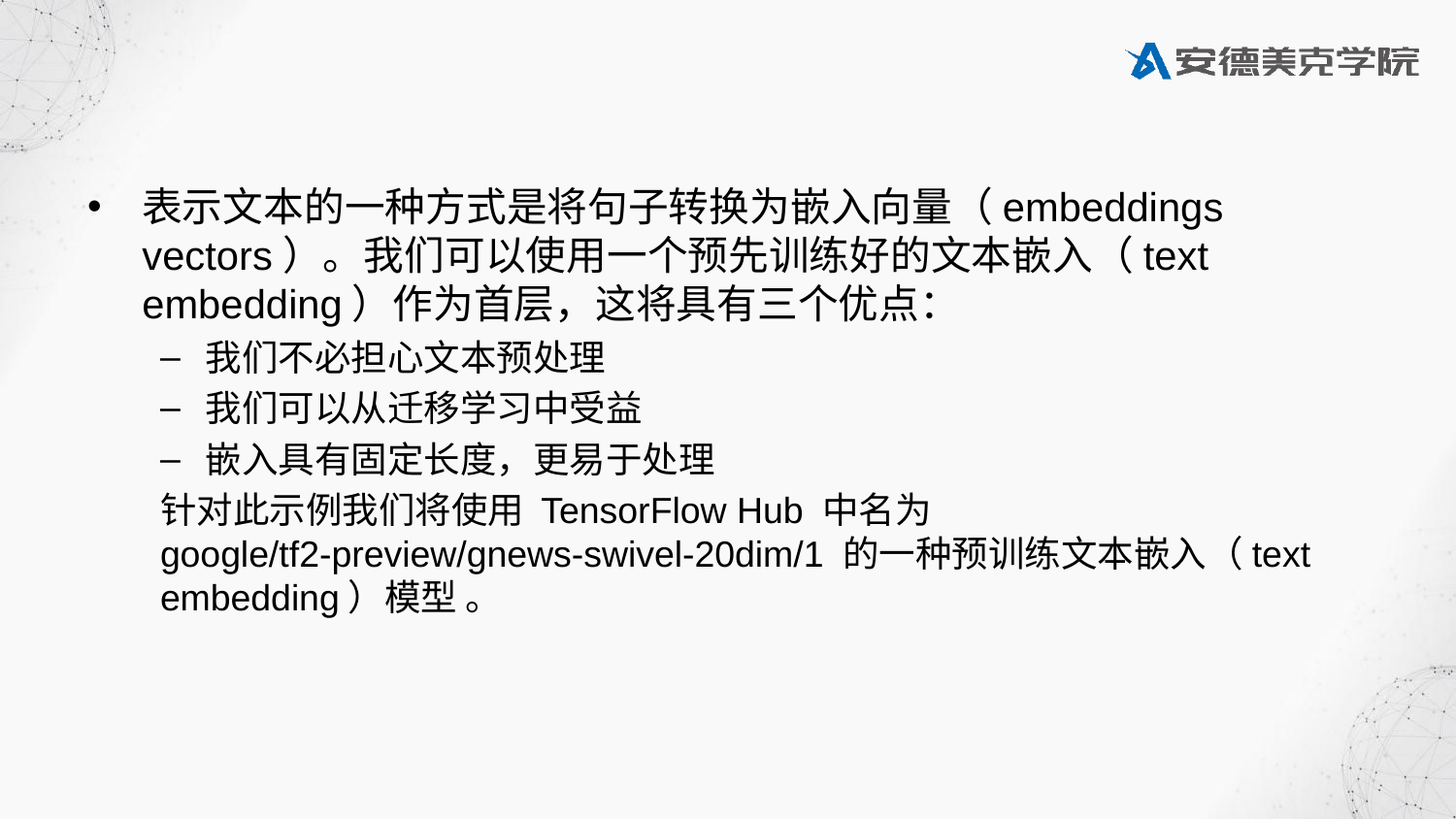

#
表示文本的一种方式是将句子转换为嵌入向量（embeddings vectors）。我们可以使用一个预先训练好的文本嵌入（text embedding）作为首层，这将具有三个优点：
我们不必担心文本预处理
我们可以从迁移学习中受益
嵌入具有固定长度，更易于处理
针对此示例我们将使用 TensorFlow Hub 中名为 google/tf2-preview/gnews-swivel-20dim/1 的一种预训练文本嵌入（text embedding）模型 。